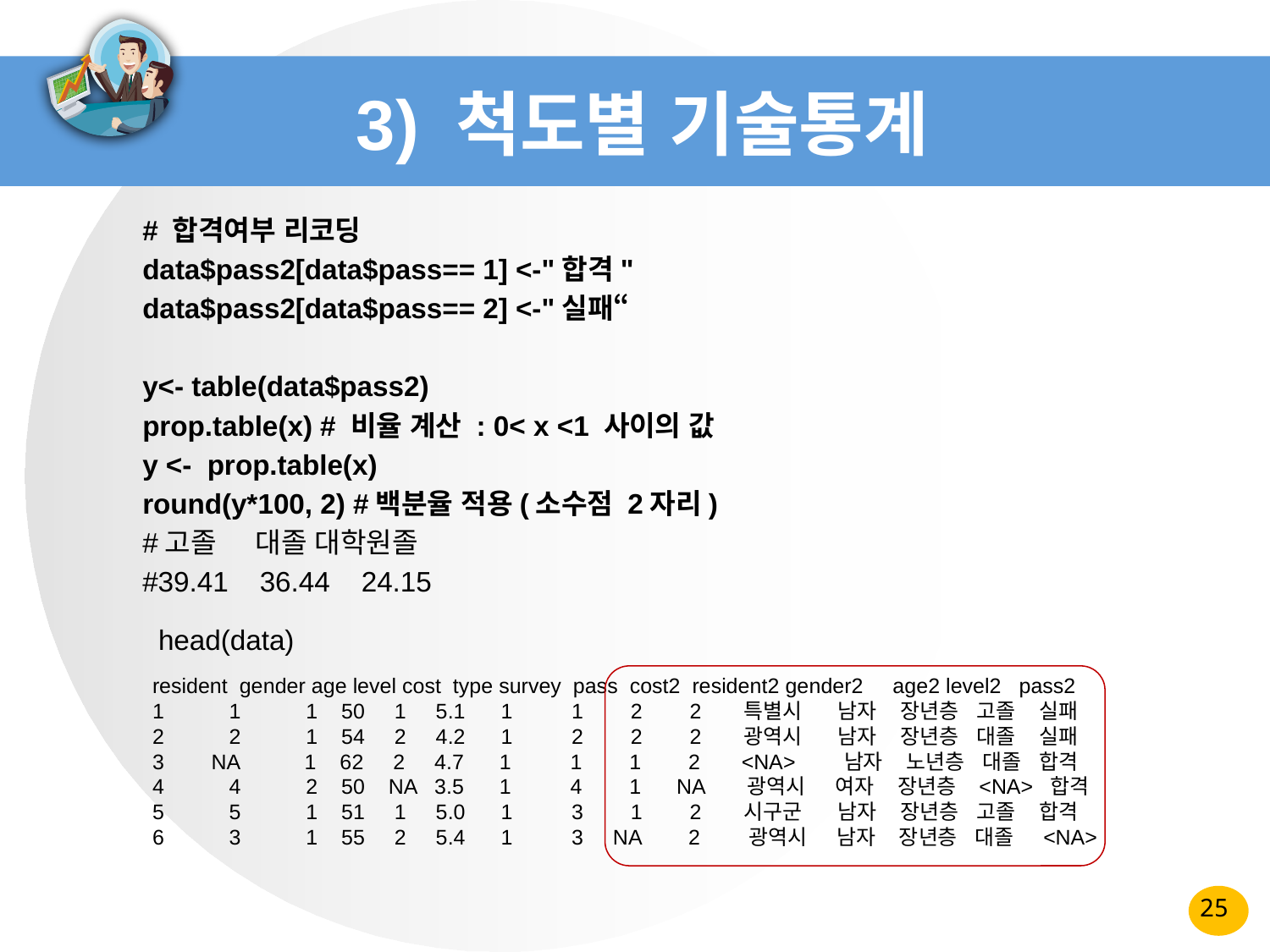

# 3) 척도별 기술통계
# 합격여부 리코딩
data$pass2[data$pass== 1] <-"합격"
data$pass2[data$pass== 2] <-"실패“

y<- table(data$pass2)
prop.table(x) # 비율 계산 : 0< x <1 사이의 값
y <-  prop.table(x)
round(y*100, 2) #백분율 적용(소수점 2자리)
#고졸     대졸 대학원졸
#39.41    36.44    24.15
head(data)
resident  gender age level cost  type survey  pass  cost2  resident2 gender2     age2 level2   pass2
1           1           1    50     1     5.1      1          1        2        2      특별시      남자    장년층   고졸    실패
2           2           1    54     2     4.2      1          2        2        2      광역시      남자    장년층   대졸    실패
3        NA           1    62     2     4.7      1          1        1        2       <NA>       남자    노년층   대졸   합격
4           4           2    50    NA   3.5      1          4        1      NA      광역시     여자    장년층   <NA>  합격
5           5           1    51     1     5.0      1          3        1        2      시구군      남자    장년층   고졸    합격
6           3           1    55     2     5.4      1          3     NA        2       광역시     남자    장년층   대졸    <NA>

25